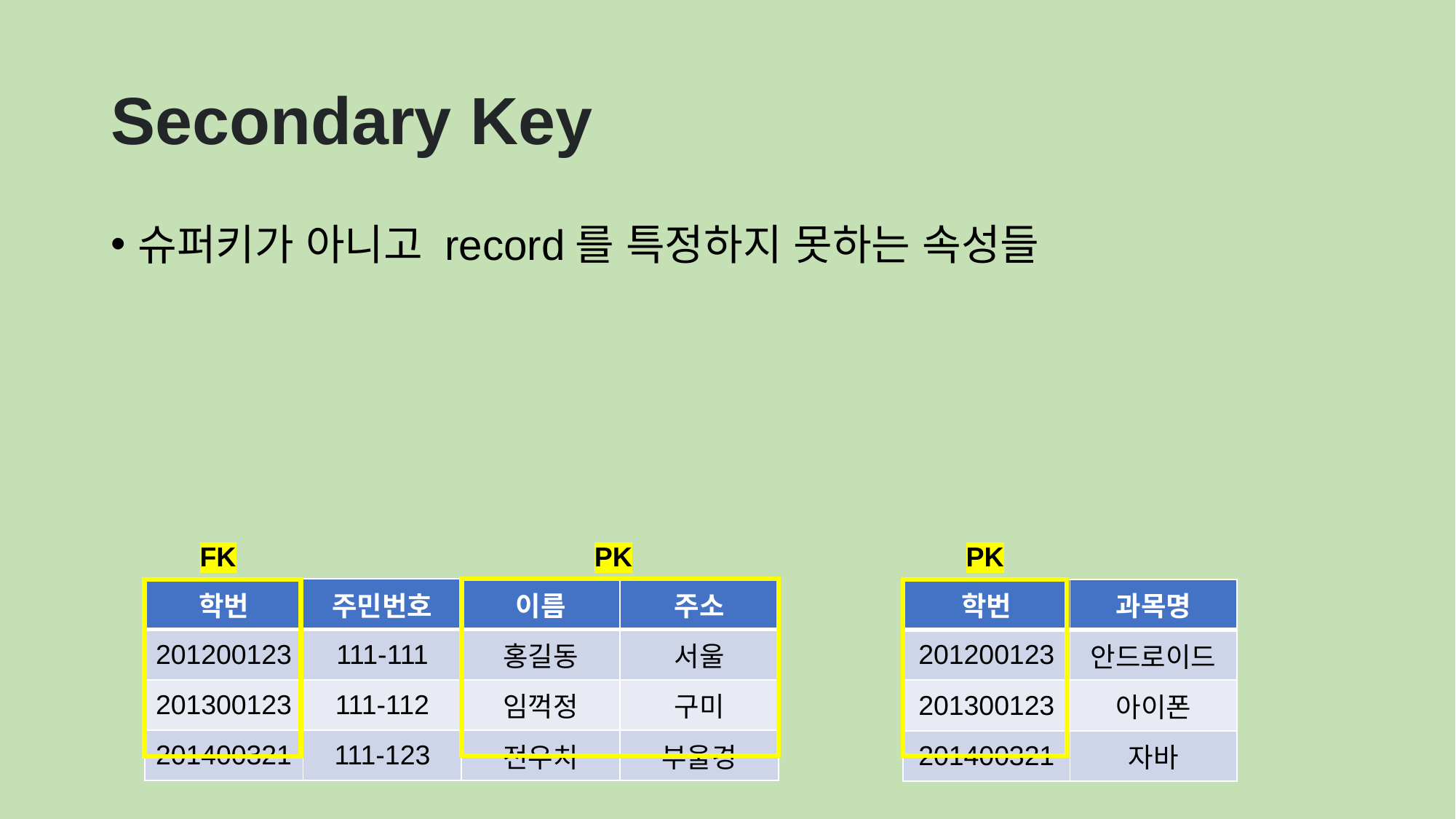

# Secondary Key
슈퍼키가 아니고 record를 특정하지 못하는 속성들
FK
PK
PK
| 학번 | 주민번호 | 이름 | 주소 |
| --- | --- | --- | --- |
| 201200123 | 111-111 | 홍길동 | 서울 |
| 201300123 | 111-112 | 임꺽정 | 구미 |
| 201400321 | 111-123 | 전우치 | 부울경 |

| 학번 | 과목명 |
| --- | --- |
| 201200123 | 안드로이드 |
| 201300123 | 아이폰 |
| 201400321 | 자바 |